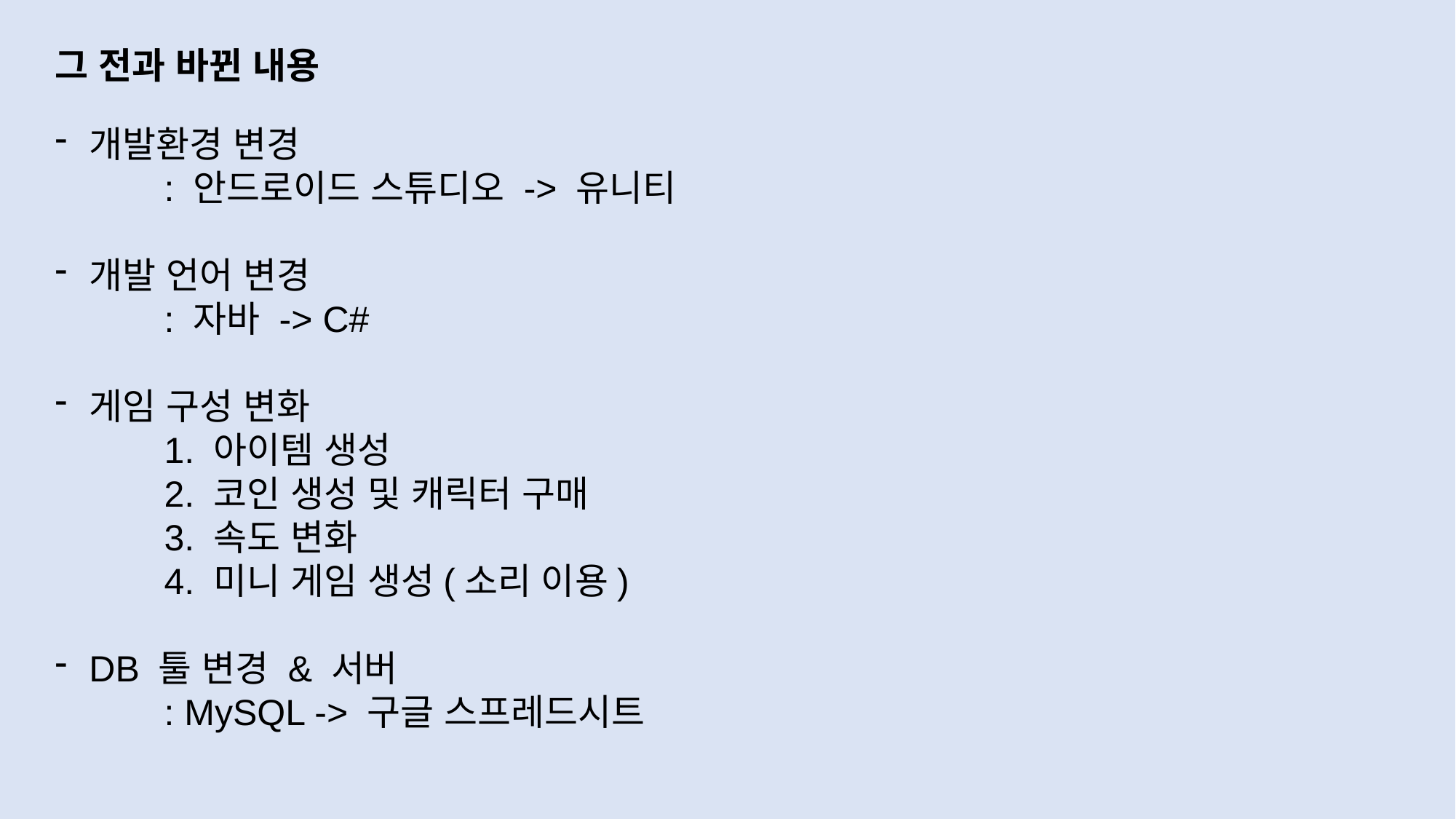

그 전과 바뀐 내용
개발환경 변경
	: 안드로이드 스튜디오 -> 유니티

개발 언어 변경
	: 자바 -> C#

게임 구성 변화
	1. 아이템 생성
	2. 코인 생성 및 캐릭터 구매
	3. 속도 변화
	4. 미니 게임 생성(소리 이용)

DB 툴 변경 & 서버
	: MySQL -> 구글 스프레드시트